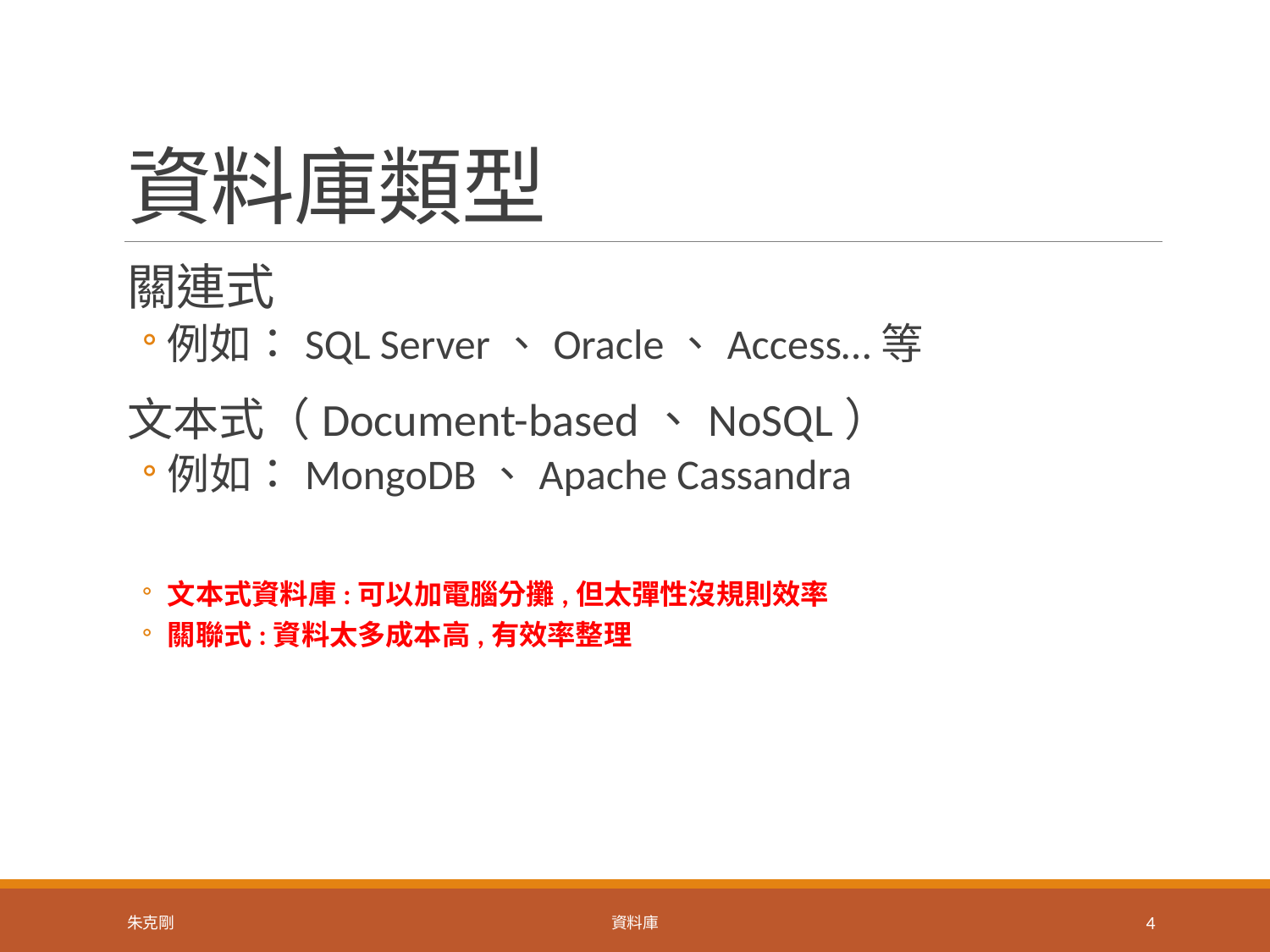

# 資料庫類型
關連式
例如：SQL Server、Oracle、Access…等
文本式（Document-based、NoSQL）
例如：MongoDB、Apache Cassandra

文本式資料庫:可以加電腦分攤,但太彈性沒規則效率
關聯式:資料太多成本高,有效率整理
朱克剛
資料庫
4